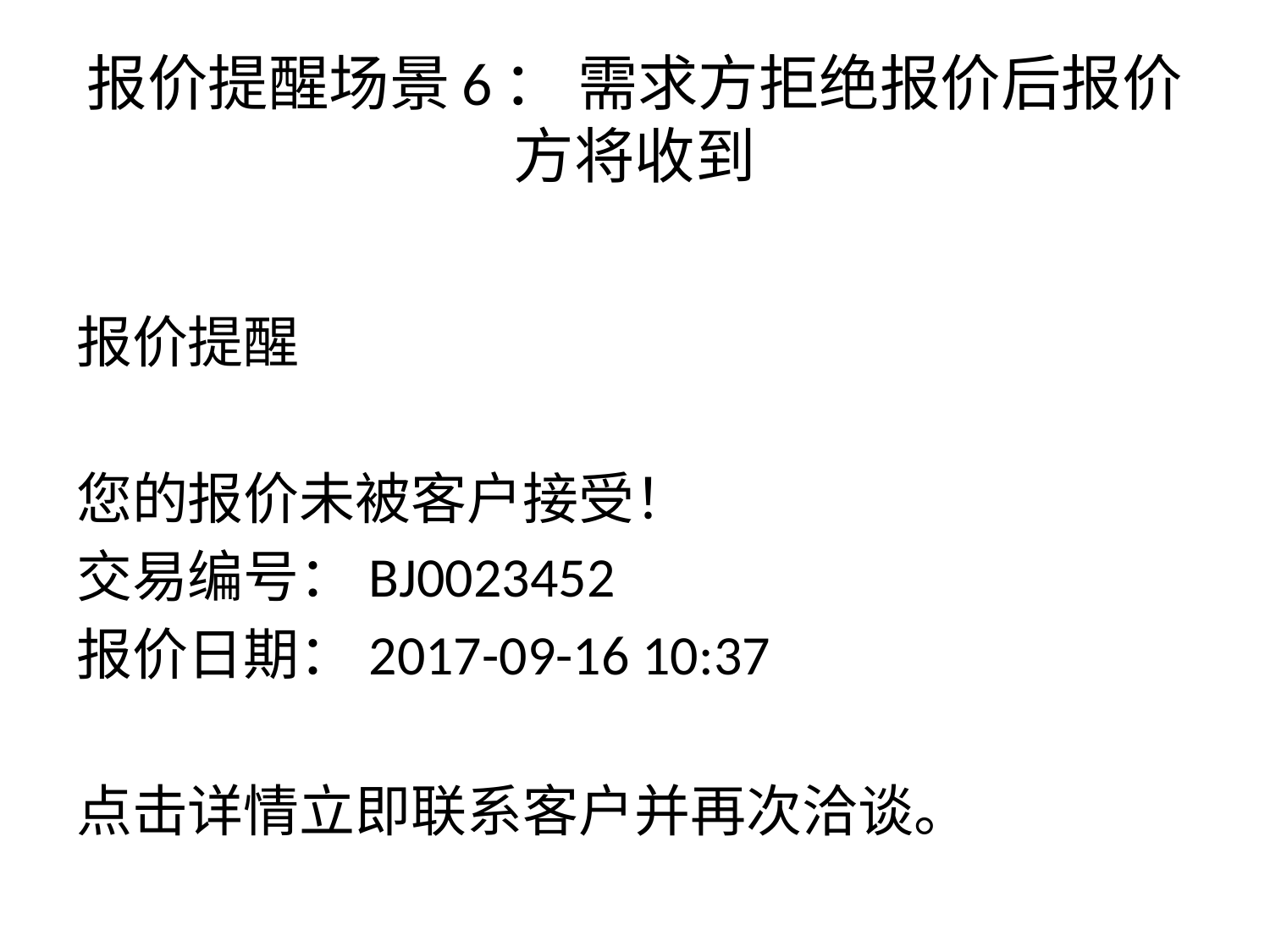

# 报价提醒场景6： 需求方拒绝报价后报价方将收到

报价提醒

您的报价未被客户接受！
交易编号：BJ0023452
报价日期：2017-09-16 10:37

点击详情立即联系客户并再次洽谈。